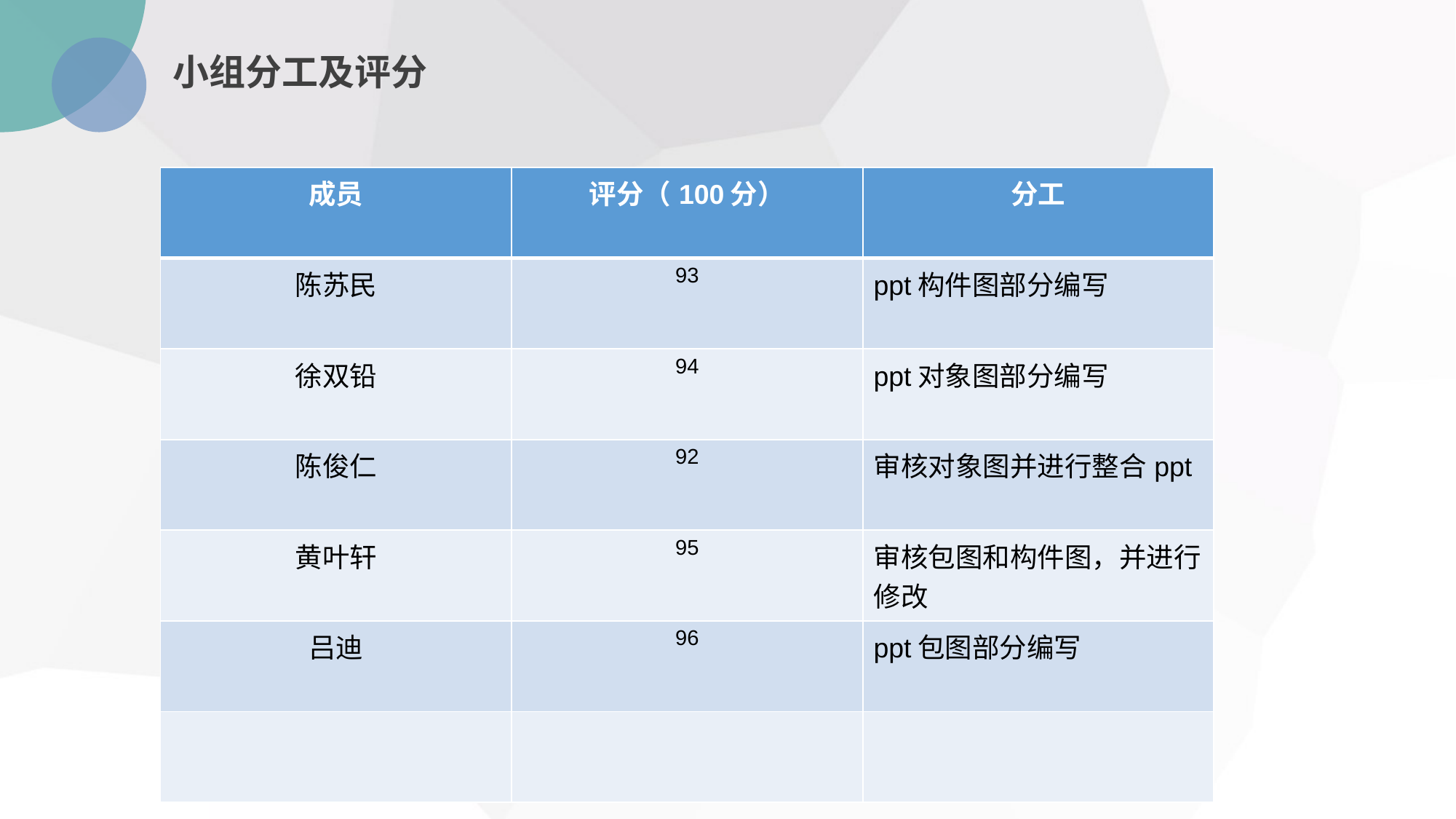

小组分工及评分
| 成员 | 评分（100分） | 分工 |
| --- | --- | --- |
| 陈苏民 | 93 | ppt构件图部分编写 |
| 徐双铅 | 94 | ppt对象图部分编写 |
| 陈俊仁 | 92 | 审核对象图并进行整合ppt |
| 黄叶轩 | 95 | 审核包图和构件图，并进行修改 |
| 吕迪 | 96 | ppt包图部分编写 |
|  |  |  |